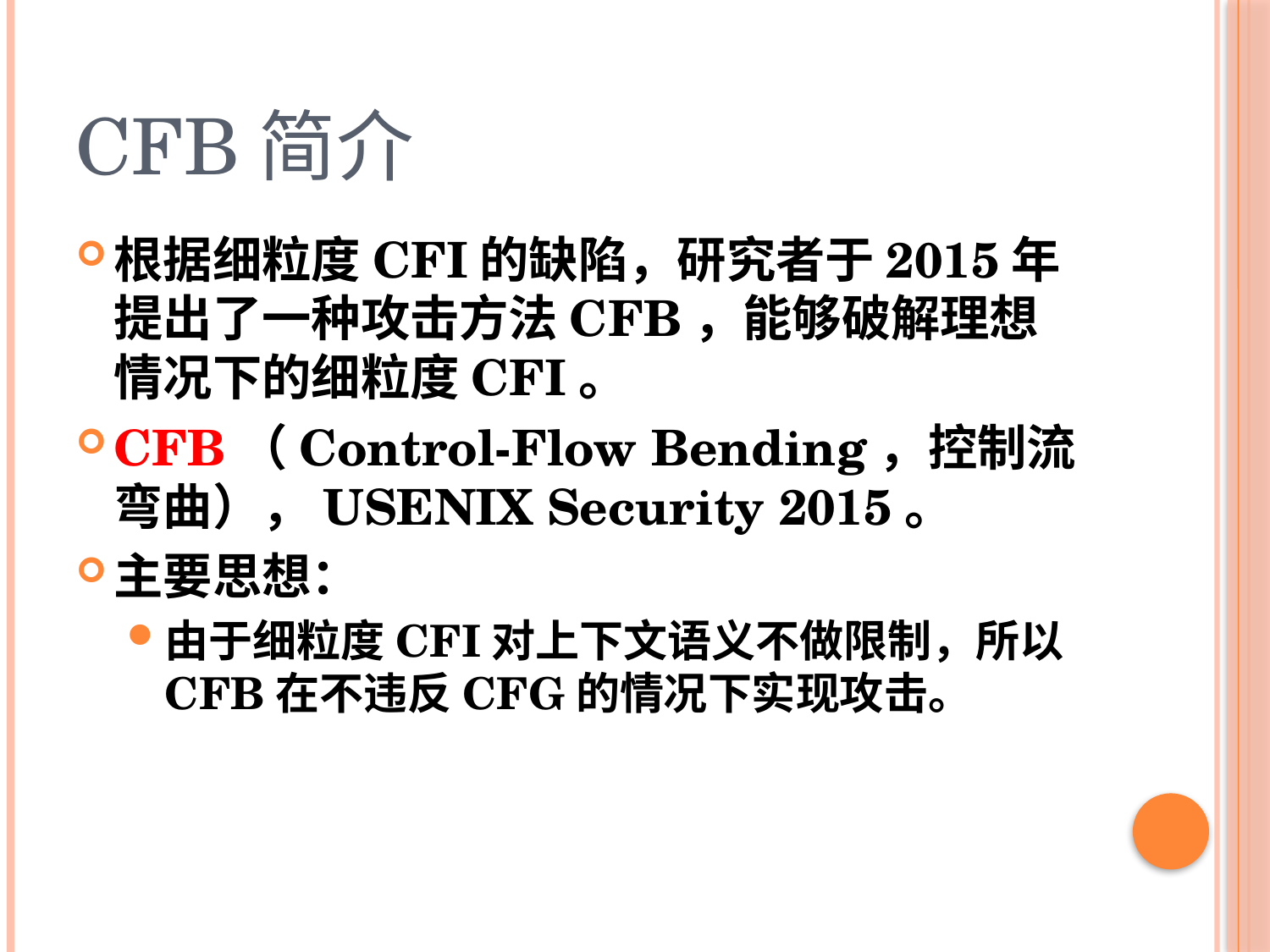

# CFB简介
根据细粒度CFI的缺陷，研究者于2015年提出了一种攻击方法CFB，能够破解理想情况下的细粒度CFI。
CFB（Control-Flow Bending，控制流弯曲），USENIX Security 2015。
主要思想：
由于细粒度CFI对上下文语义不做限制，所以CFB在不违反CFG的情况下实现攻击。